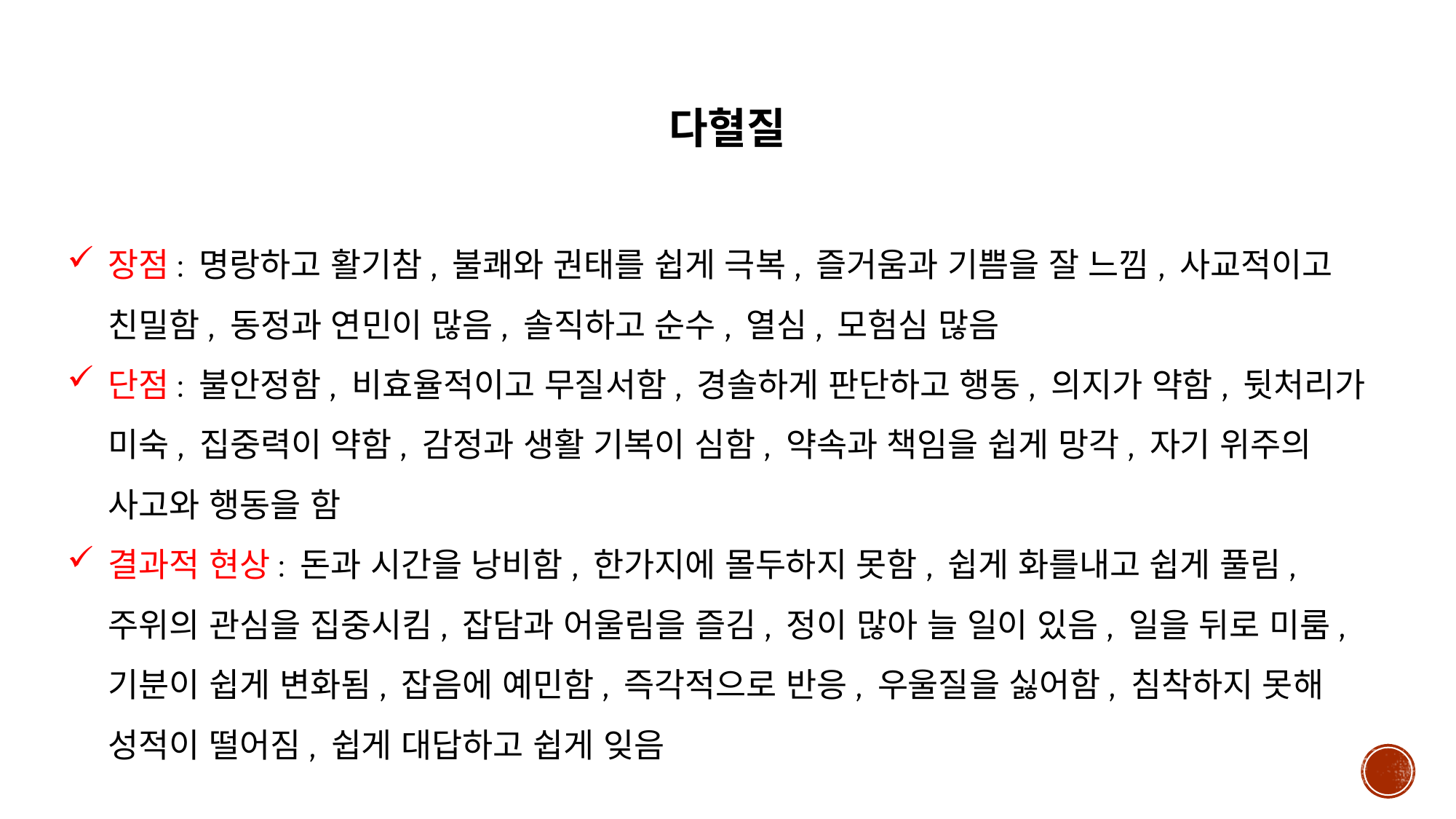

다혈질

장점: 명랑하고 활기참, 불쾌와 권태를 쉽게 극복, 즐거움과 기쁨을 잘 느낌, 사교적이고 친밀함, 동정과 연민이 많음, 솔직하고 순수, 열심, 모험심 많음
단점: 불안정함, 비효율적이고 무질서함, 경솔하게 판단하고 행동, 의지가 약함, 뒷처리가 미숙, 집중력이 약함, 감정과 생활 기복이 심함, 약속과 책임을 쉽게 망각, 자기 위주의 사고와 행동을 함
결과적 현상: 돈과 시간을 낭비함, 한가지에 몰두하지 못함, 쉽게 화를내고 쉽게 풀림, 주위의 관심을 집중시킴, 잡담과 어울림을 즐김, 정이 많아 늘 일이 있음, 일을 뒤로 미룸, 기분이 쉽게 변화됨, 잡음에 예민함, 즉각적으로 반응, 우울질을 싫어함, 침착하지 못해 성적이 떨어짐, 쉽게 대답하고 쉽게 잊음